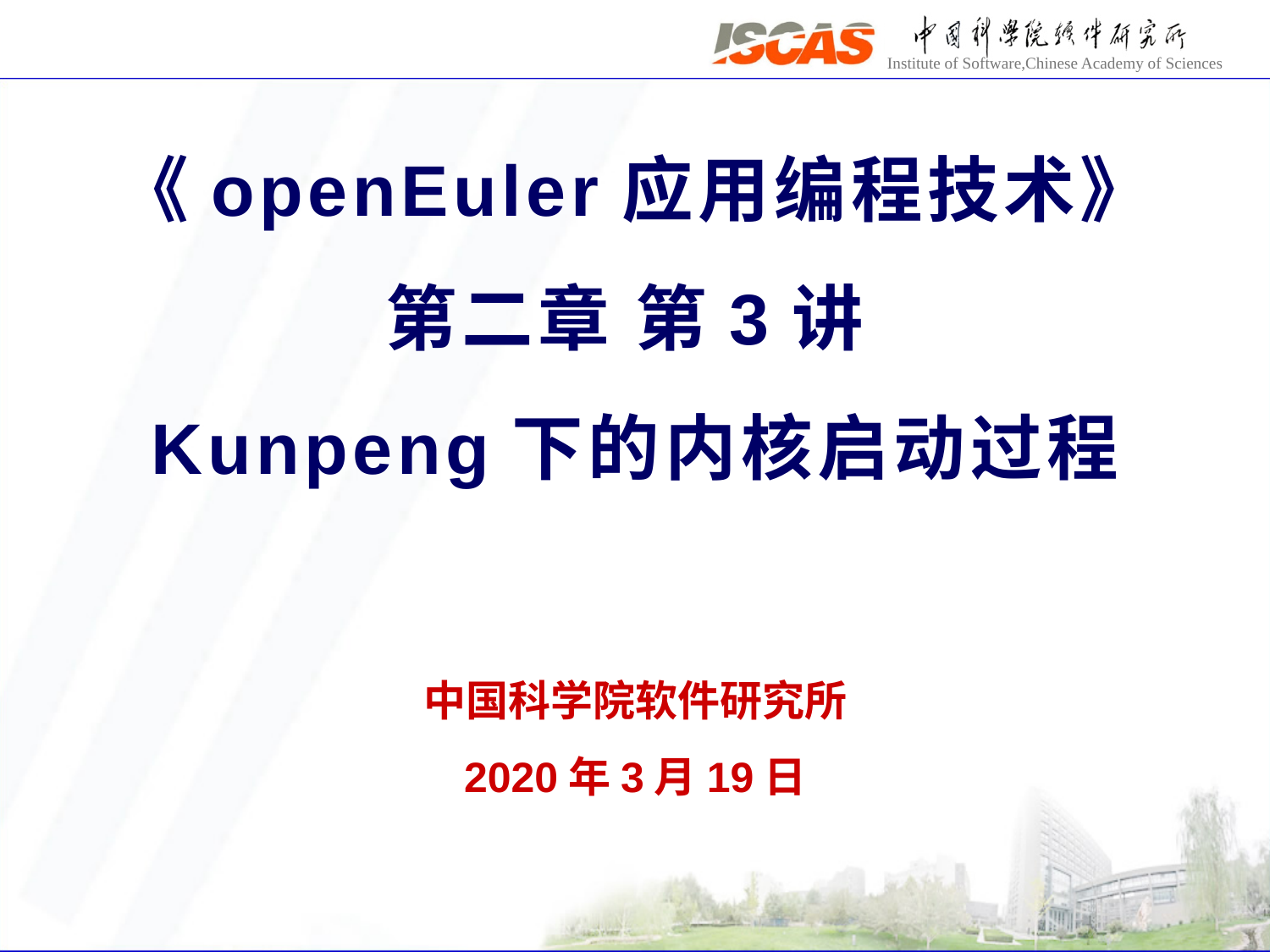

《openEuler应用编程技术》
第二章 第3讲
Kunpeng下的内核启动过程
中国科学院软件研究所
2020年3月19日